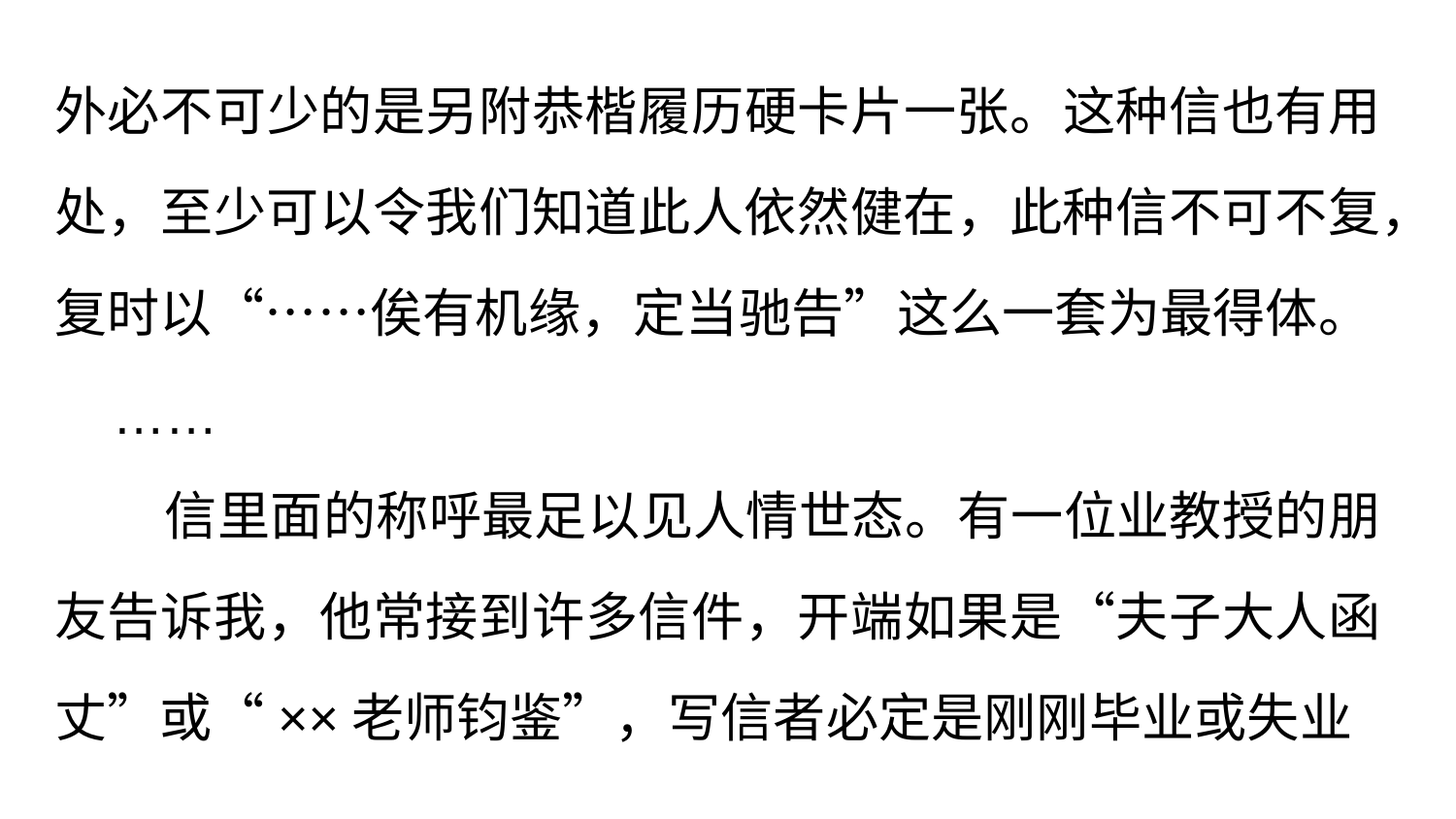

外必不可少的是另附恭楷履历硬卡片一张。这种信也有用处，至少可以令我们知道此人依然健在，此种信不可不复，复时以“……俟有机缘，定当驰告”这么一套为最得体。
    ……
        信里面的称呼最足以见人情世态。有一位业教授的朋友告诉我，他常接到许多信件，开端如果是“夫子大人函丈”或“××老师钧鉴”，写信者必定是刚刚毕业或失业